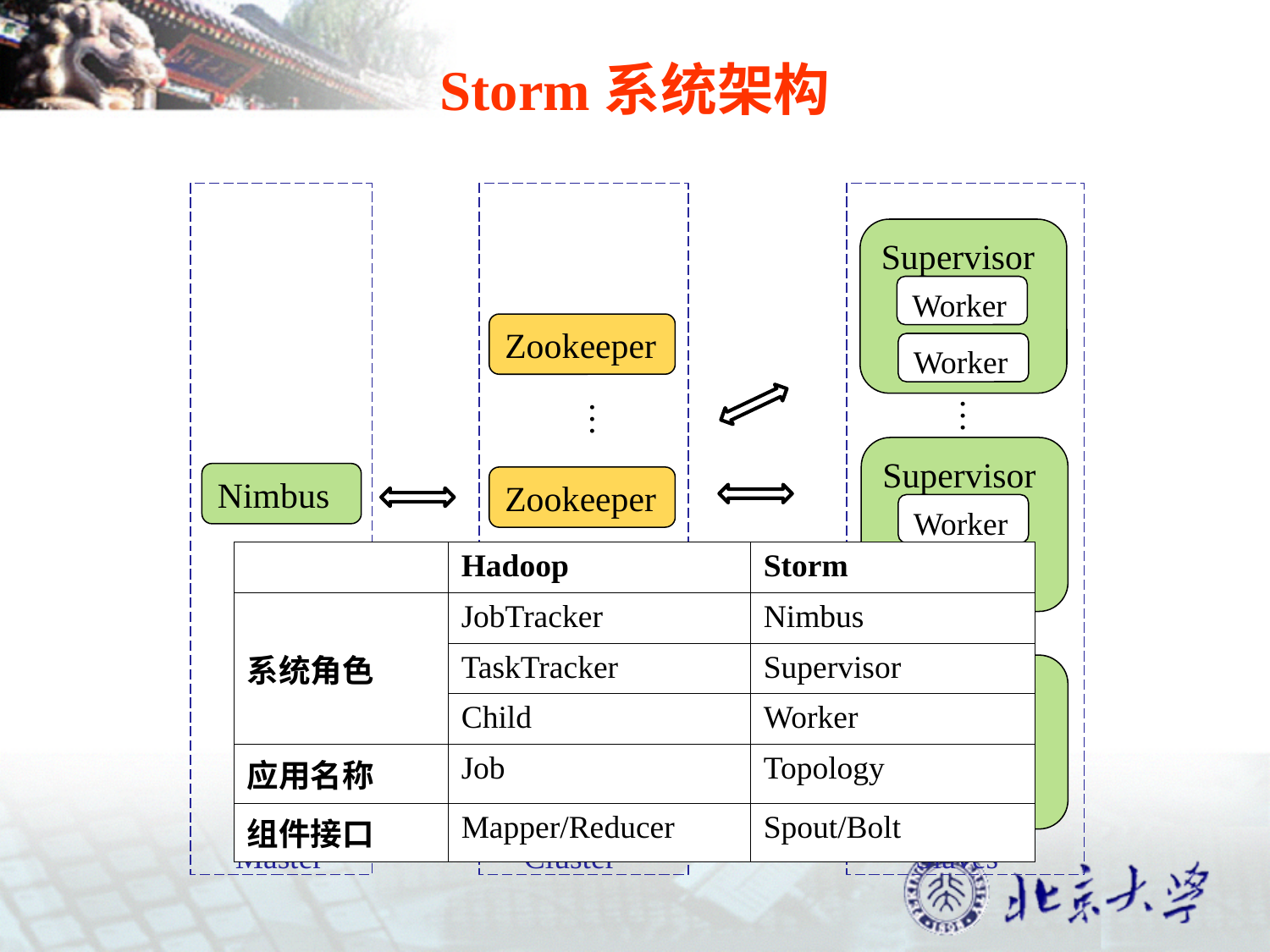

# Storm系统架构

    Master

    Cluster

       Slaves
Supervisor
Worker
Worker
Zookeeper
…
Zookeeper
…
Zookeeper
…

Supervisor
Worker
Worker
Nimbus

…
Supervisor
Worker
Worker
|  | Hadoop | Storm |
| --- | --- | --- |
| 系统角色 | JobTracker | Nimbus |
|  | TaskTracker | Supervisor |
|  | Child | Worker |
| 应用名称 | Job | Topology |
| 组件接口 | Mapper/Reducer | Spout/Bolt |